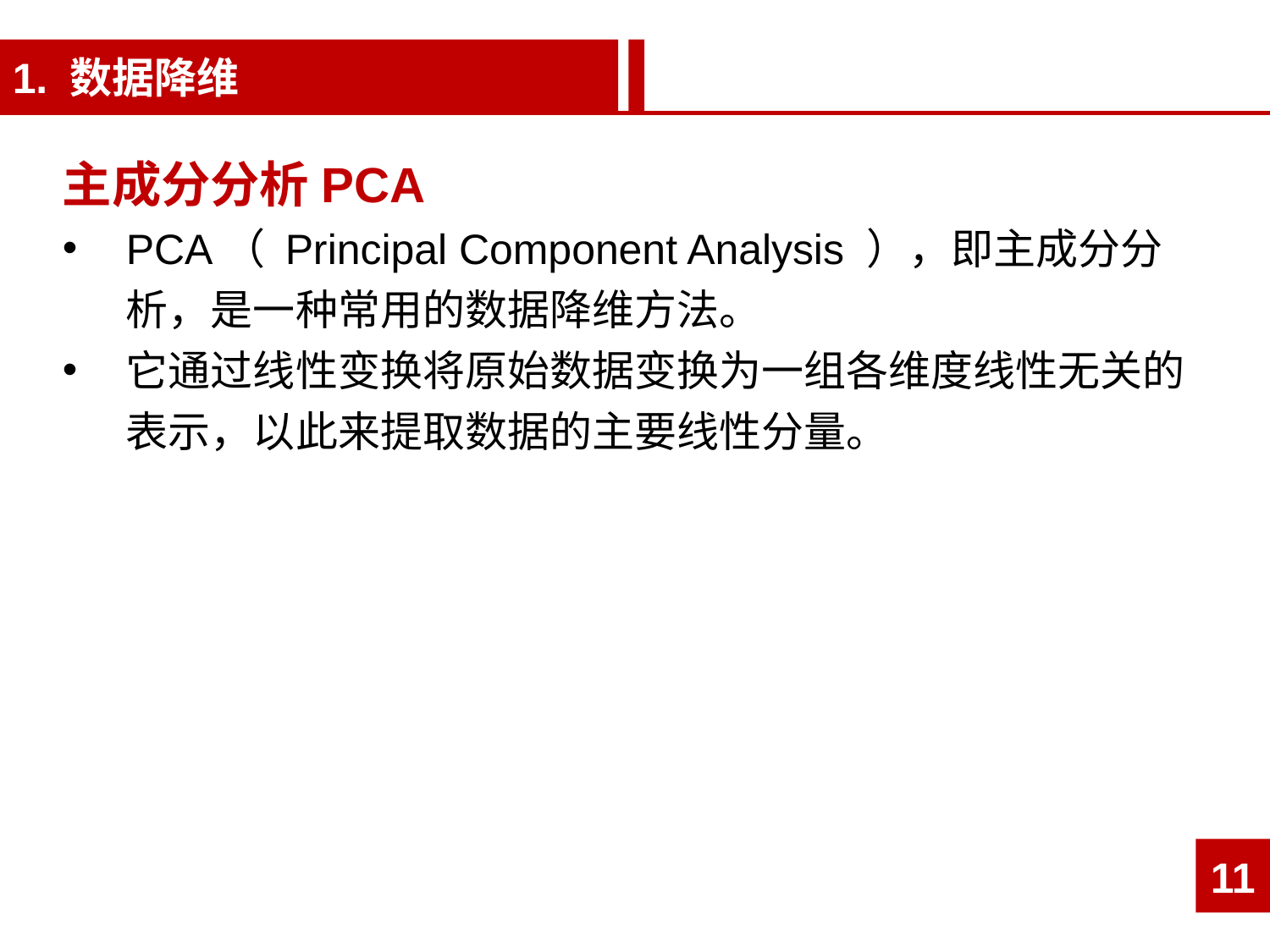

1. 数据降维

主成分分析PCA
PCA（ Principal Component Analysis ），即主成分分析，是一种常用的数据降维方法。
它通过线性变换将原始数据变换为一组各维度线性无关的表示，以此来提取数据的主要线性分量。
11